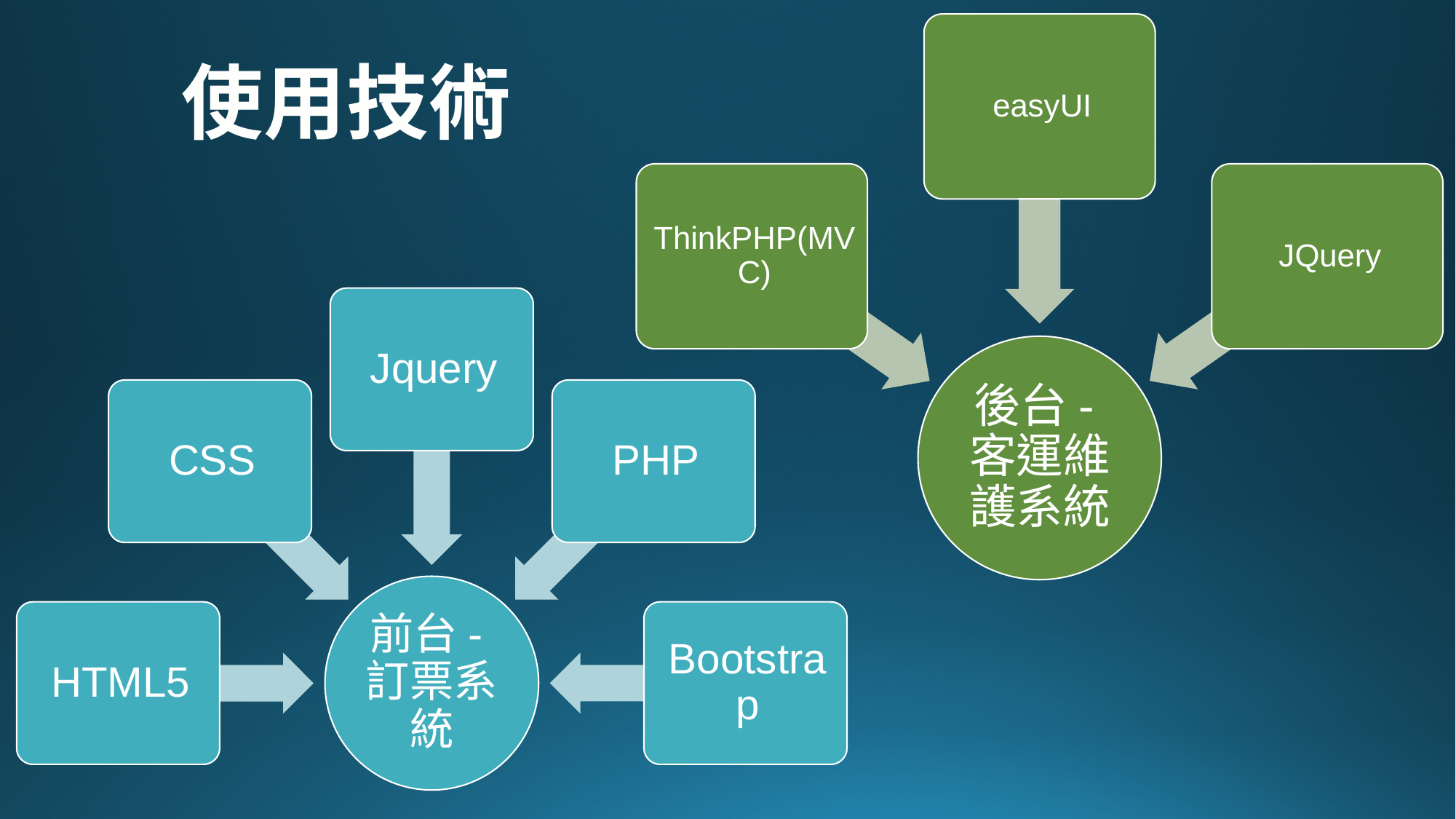

後台-客運維護系統
ThinkPHP(MVC)
easyUI
JQuery
使用技術

前台-訂票系統
HTML5
CSS
Jquery
PHP
Bootstrap